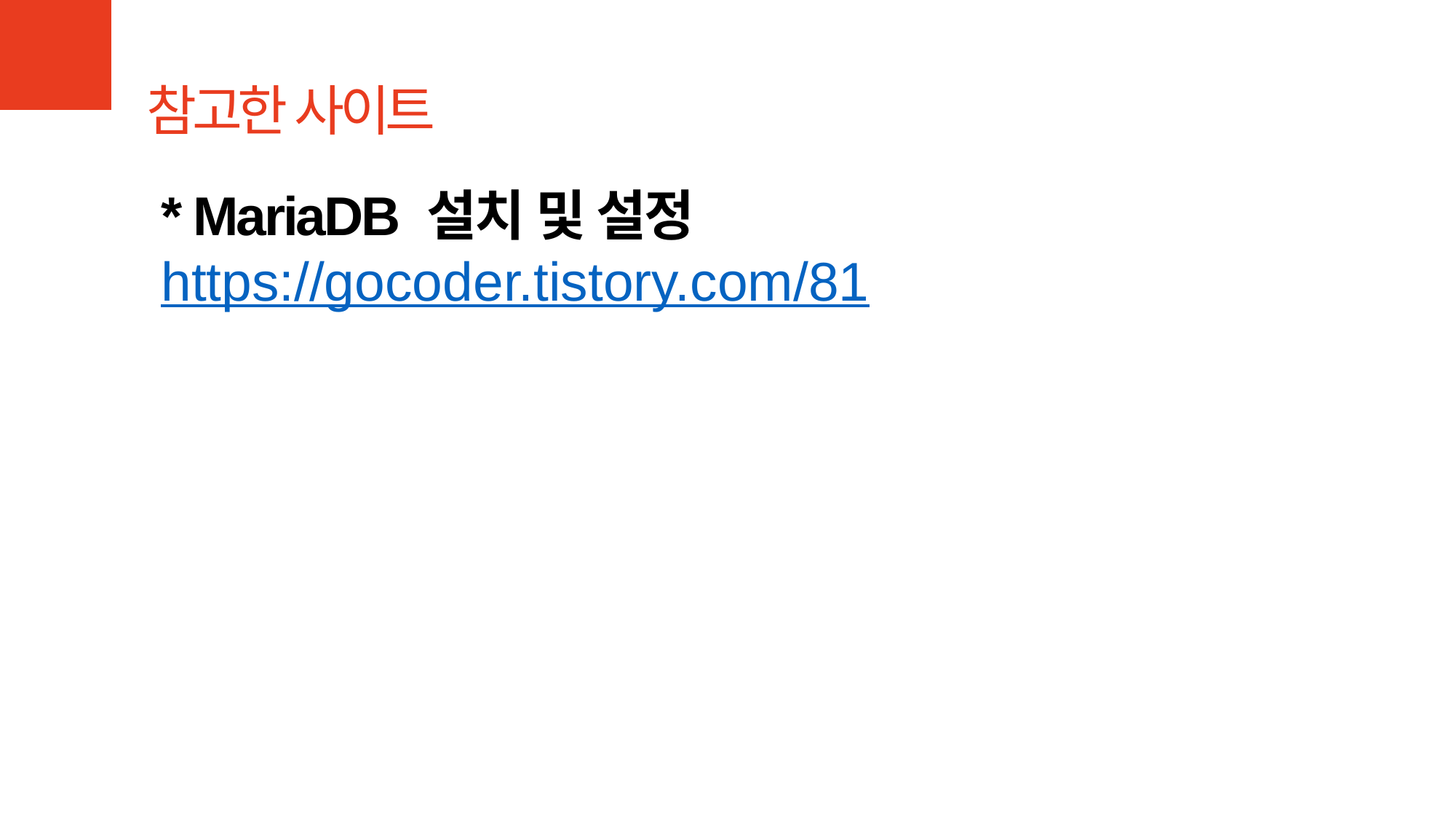

참고한 사이트
* MariaDB 설치 및 설정
https://gocoder.tistory.com/81